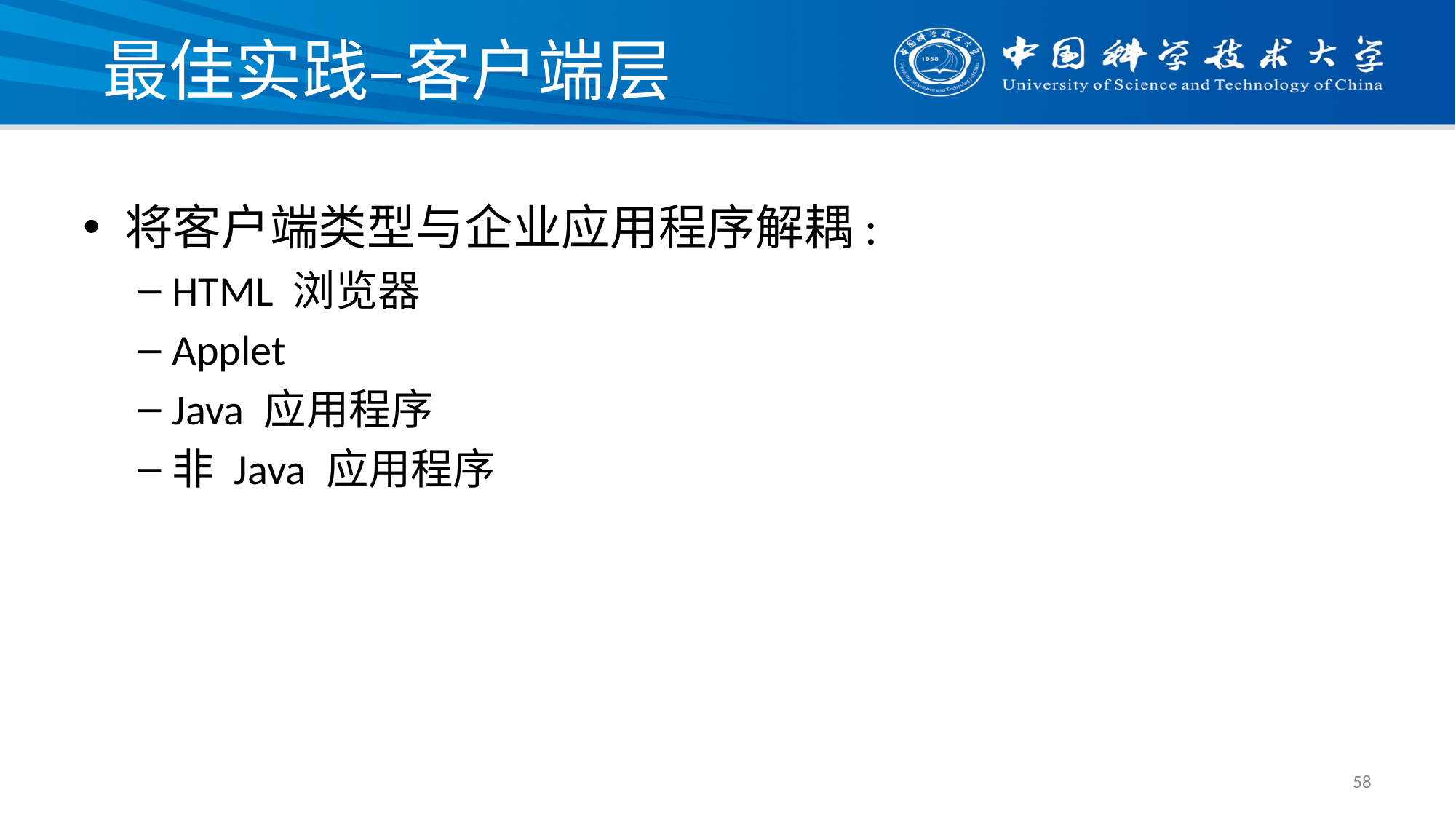

# 最佳实践–客户端层
将客户端类型与企业应用程序解耦:
HTML 浏览器
Applet
Java 应用程序
非 Java 应用程序
58